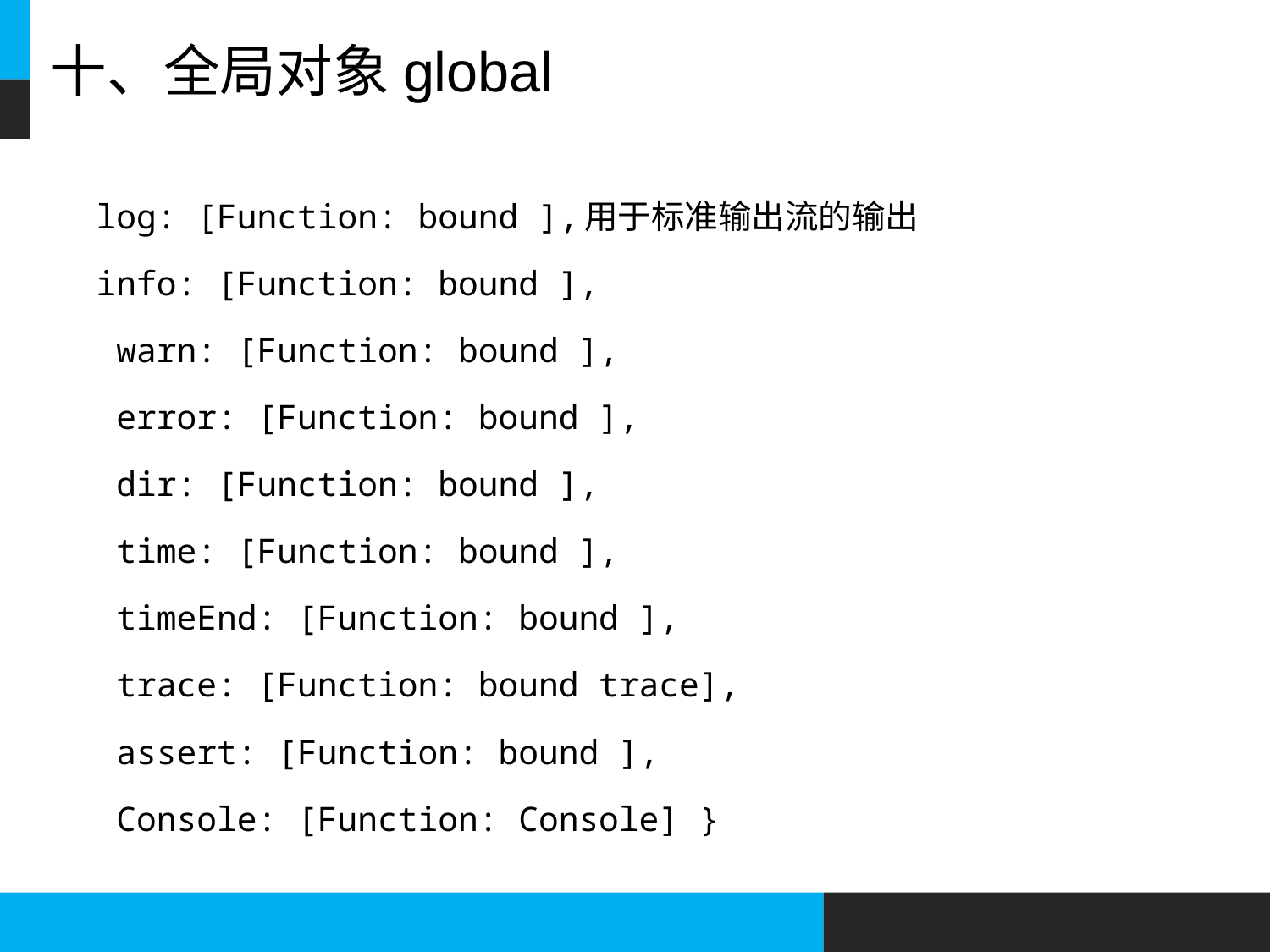

# 十、全局对象global
 log: [Function: bound ],用于标准输出流的输出
 info: [Function: bound ],
  warn: [Function: bound ],
  error: [Function: bound ],
  dir: [Function: bound ],
  time: [Function: bound ],
  timeEnd: [Function: bound ],
  trace: [Function: bound trace],
  assert: [Function: bound ],
  Console: [Function: Console] }